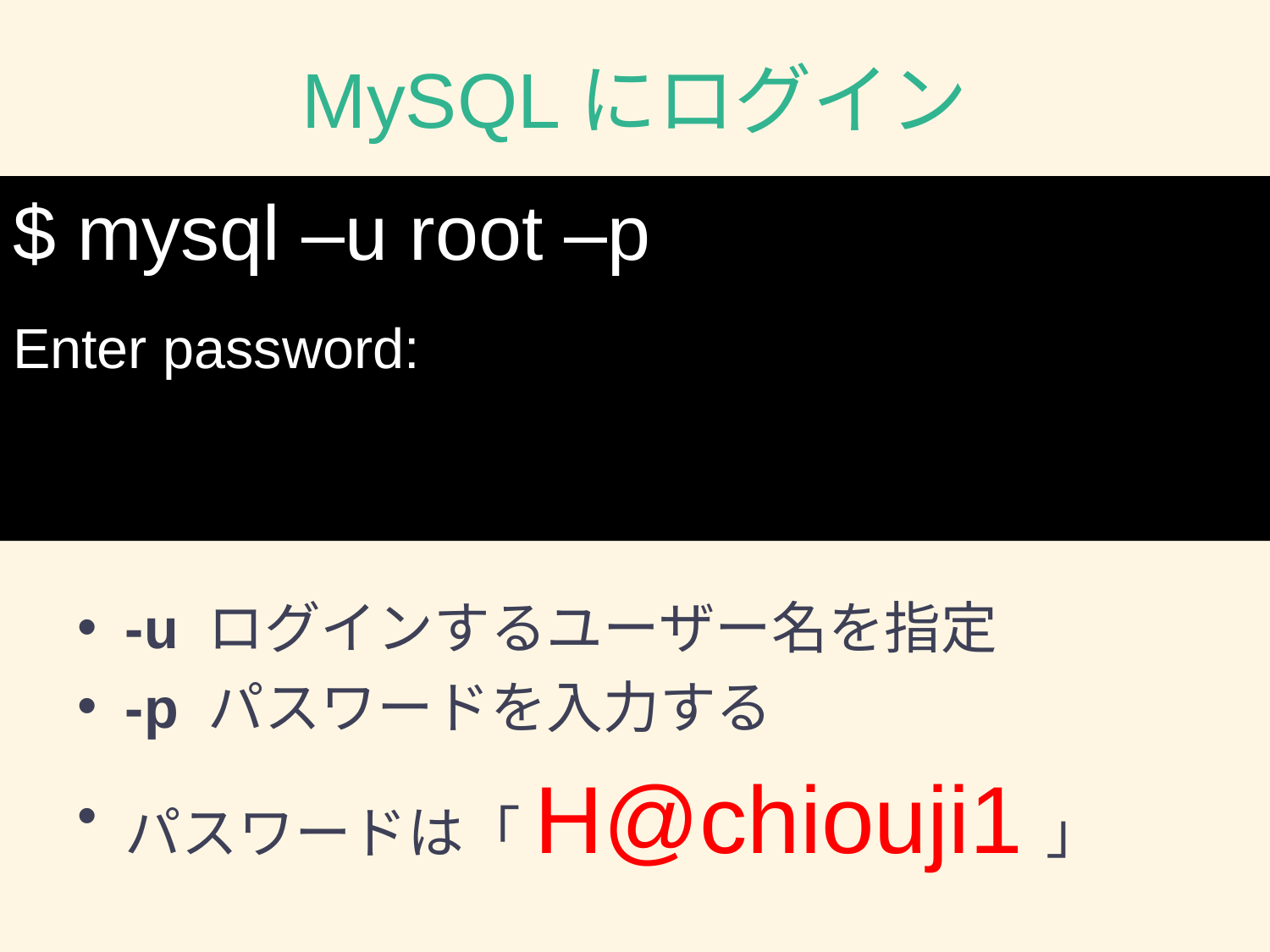

# MySQLにログイン
$ mysql –u root –p
﻿Enter password:
-u ログインするユーザー名を指定
-p パスワードを入力する
パスワードは「﻿H@chiouji1」